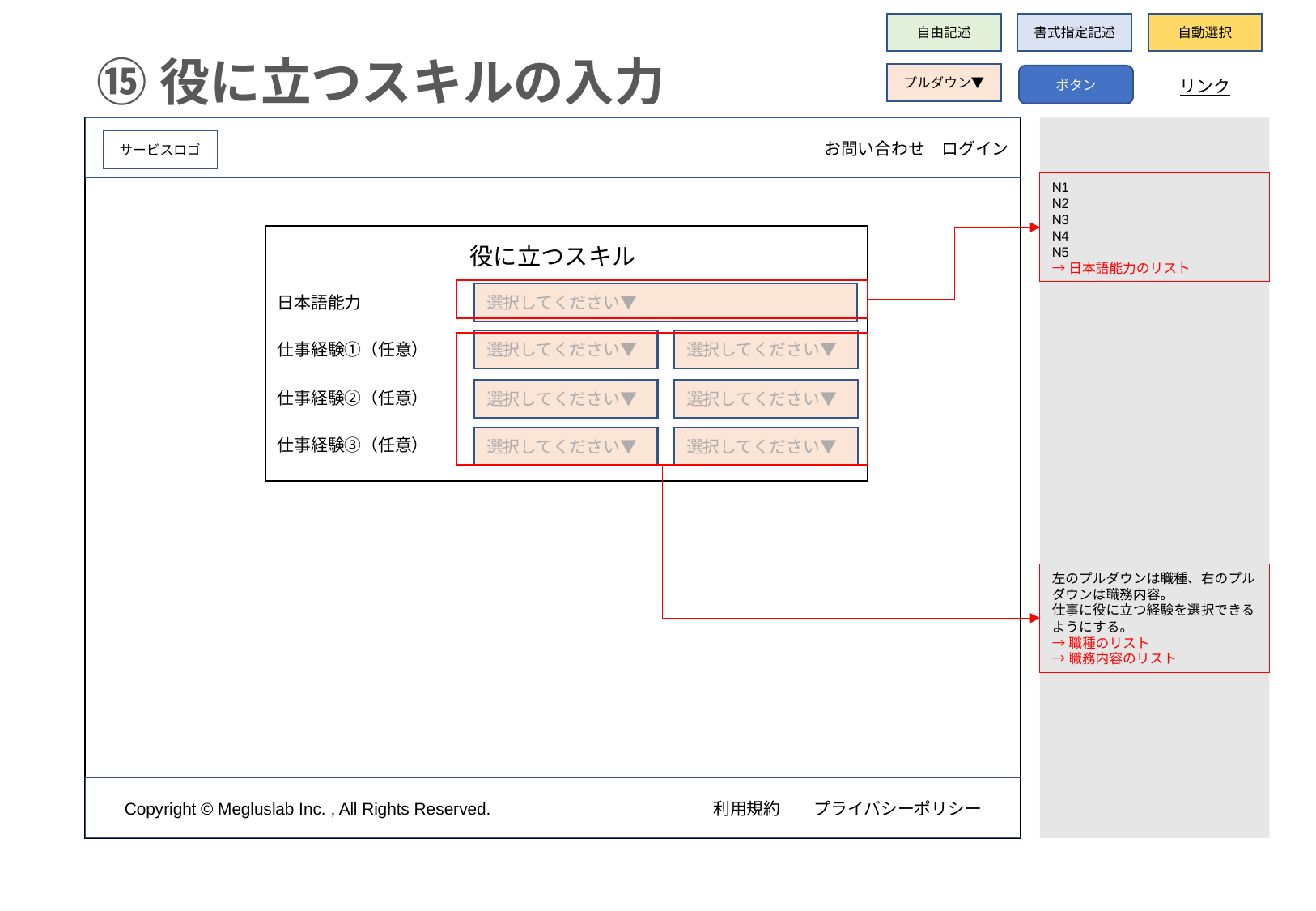

自由記述
書式指定記述
自動選択
⑮役に立つスキルの入力
プルダウン▼
ボタン
リンク

　　　　　　　　　　　お問い合わせ　ログイン

サービスロゴ
N1
N2
N3
N4
N5
→日本語能力のリスト

役に立つスキル

選択してください▼
日本語能力
選択してください▼
選択してください▼

仕事経験①（任意）
選択してください▼
選択してください▼
仕事経験②（任意）
選択してください▼
選択してください▼
仕事経験③（任意）
左のプルダウンは職種、右のプルダウンは職務内容。
仕事に役に立つ経験を選択できるようにする。
→職種のリスト
→職務内容のリスト
Copyright © Megluslab Inc. , All Rights Reserved.　　　　　　　　　　　　　利用規約　　プライバシーポリシー